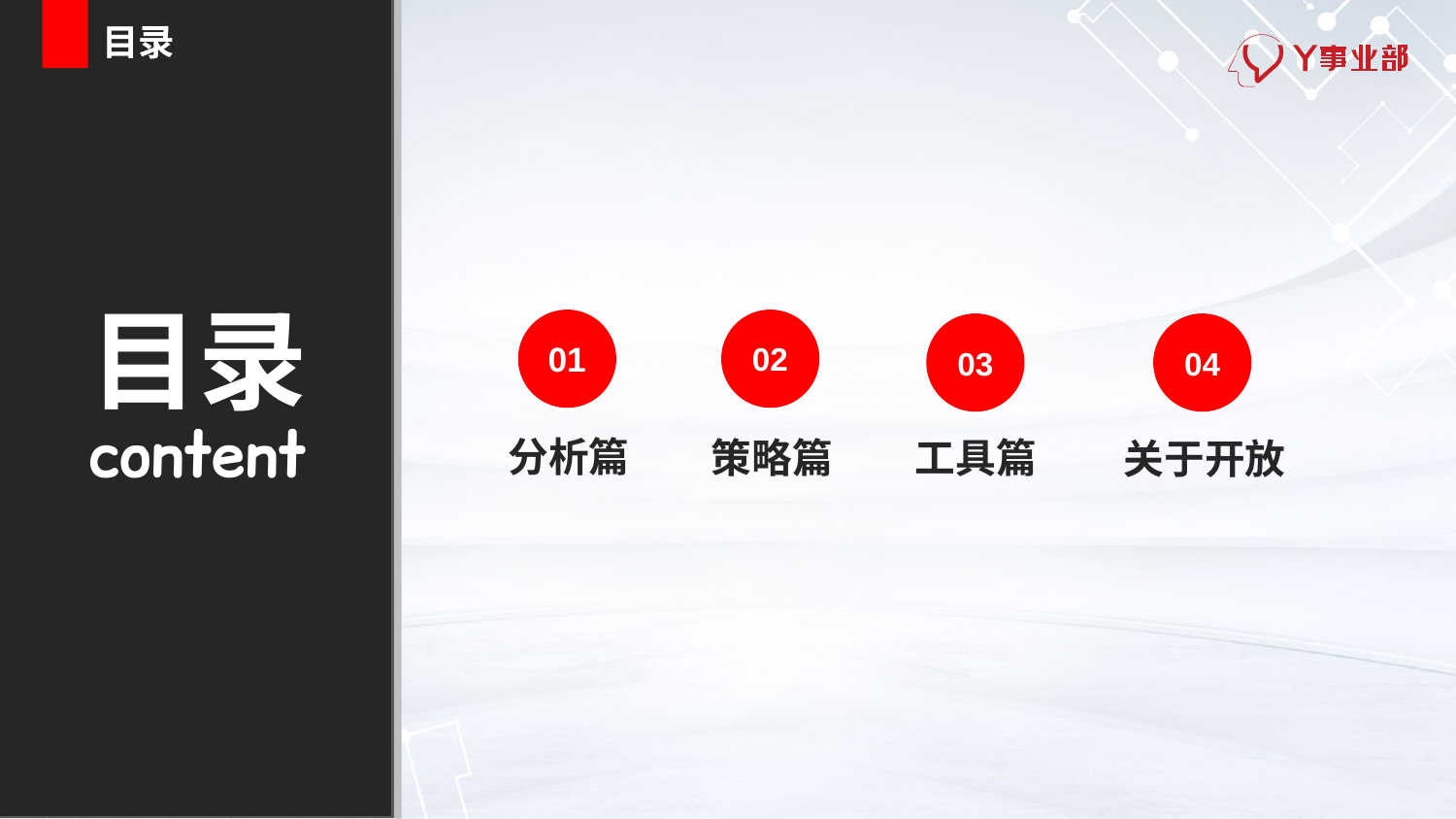

目录
02
01
03
04
# 目录 content
分析篇
关于开放
策略篇
工具篇